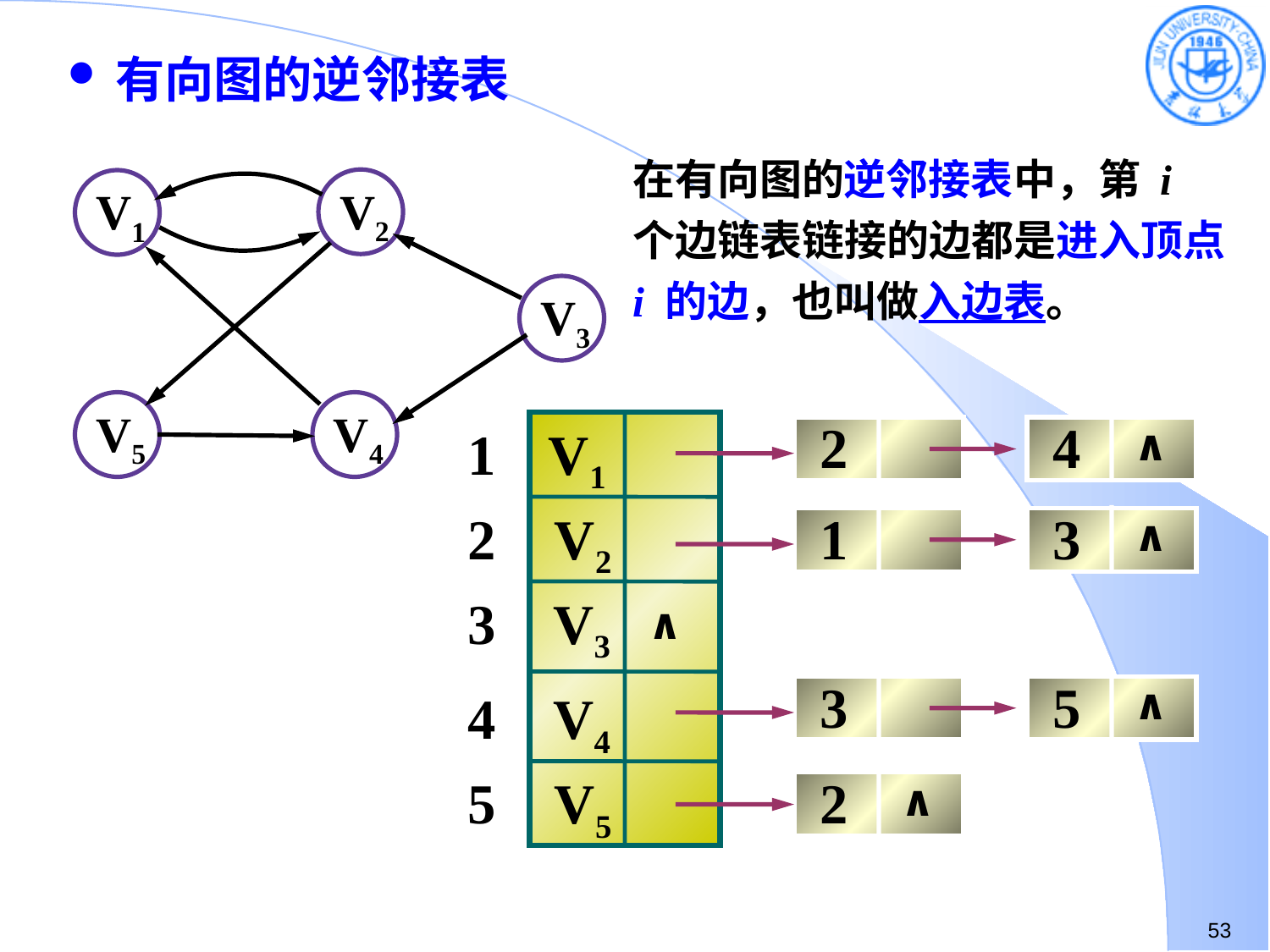

有向图的逆邻接表

V1
V2

V3

V5

V4

在有向图的逆邻接表中，第 i 个边链表链接的边都是进入顶点 i 的边，也叫做入边表。
2

4

∧
∧

1
2
3
4
5

V1

V2
1

3

∧
∧

V3
∧
3

5

∧
∧

V4

V5
2

∧